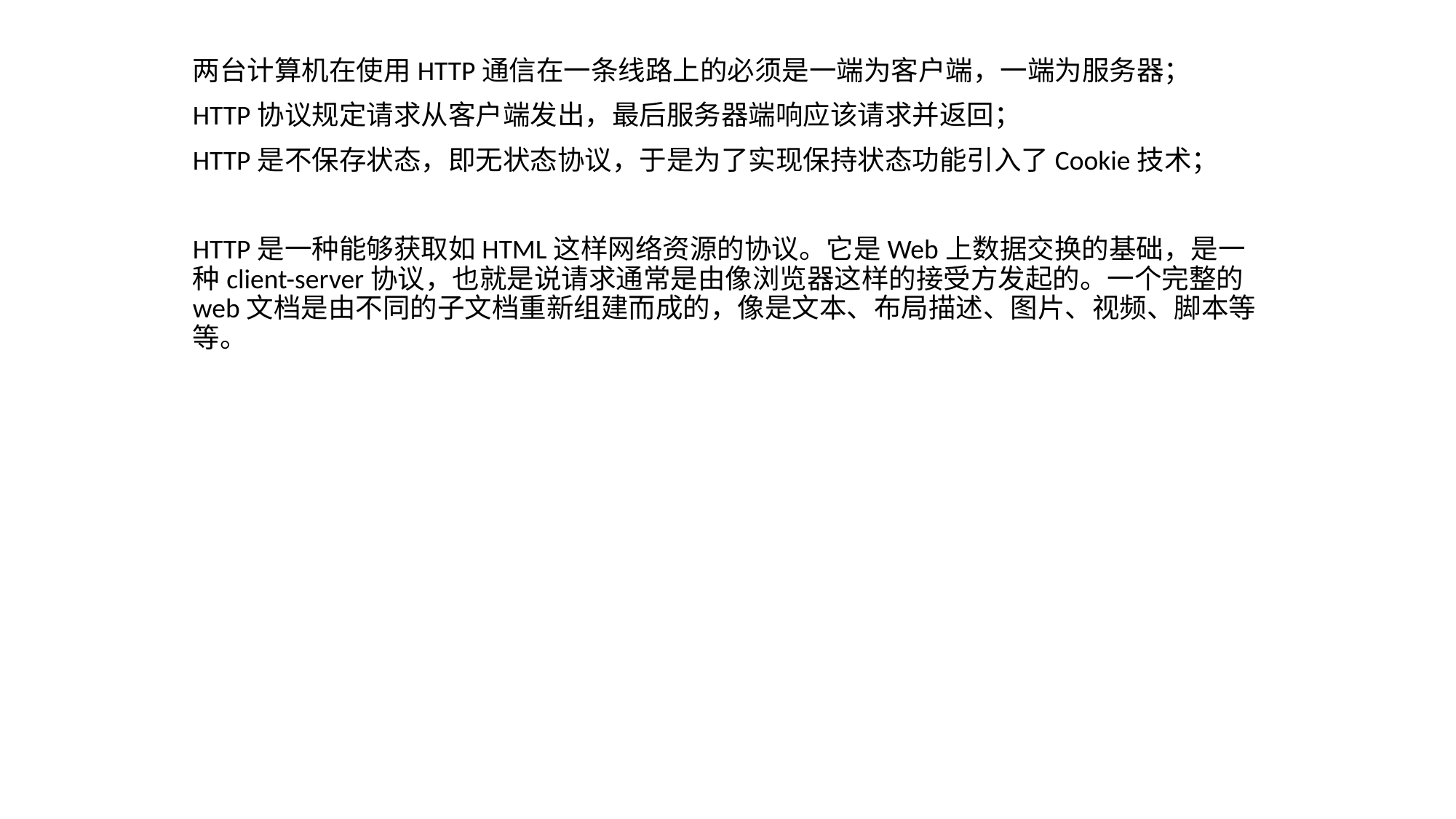

两台计算机在使用HTTP通信在一条线路上的必须是一端为客户端，一端为服务器；
HTTP协议规定请求从客户端发出，最后服务器端响应该请求并返回；
HTTP是不保存状态，即无状态协议，于是为了实现保持状态功能引入了Cookie技术；

HTTP是一种能够获取如HTML这样网络资源的协议。它是Web上数据交换的基础，是一种client-server协议，也就是说请求通常是由像浏览器这样的接受方发起的。一个完整的web文档是由不同的子文档重新组建而成的，像是文本、布局描述、图片、视频、脚本等等。